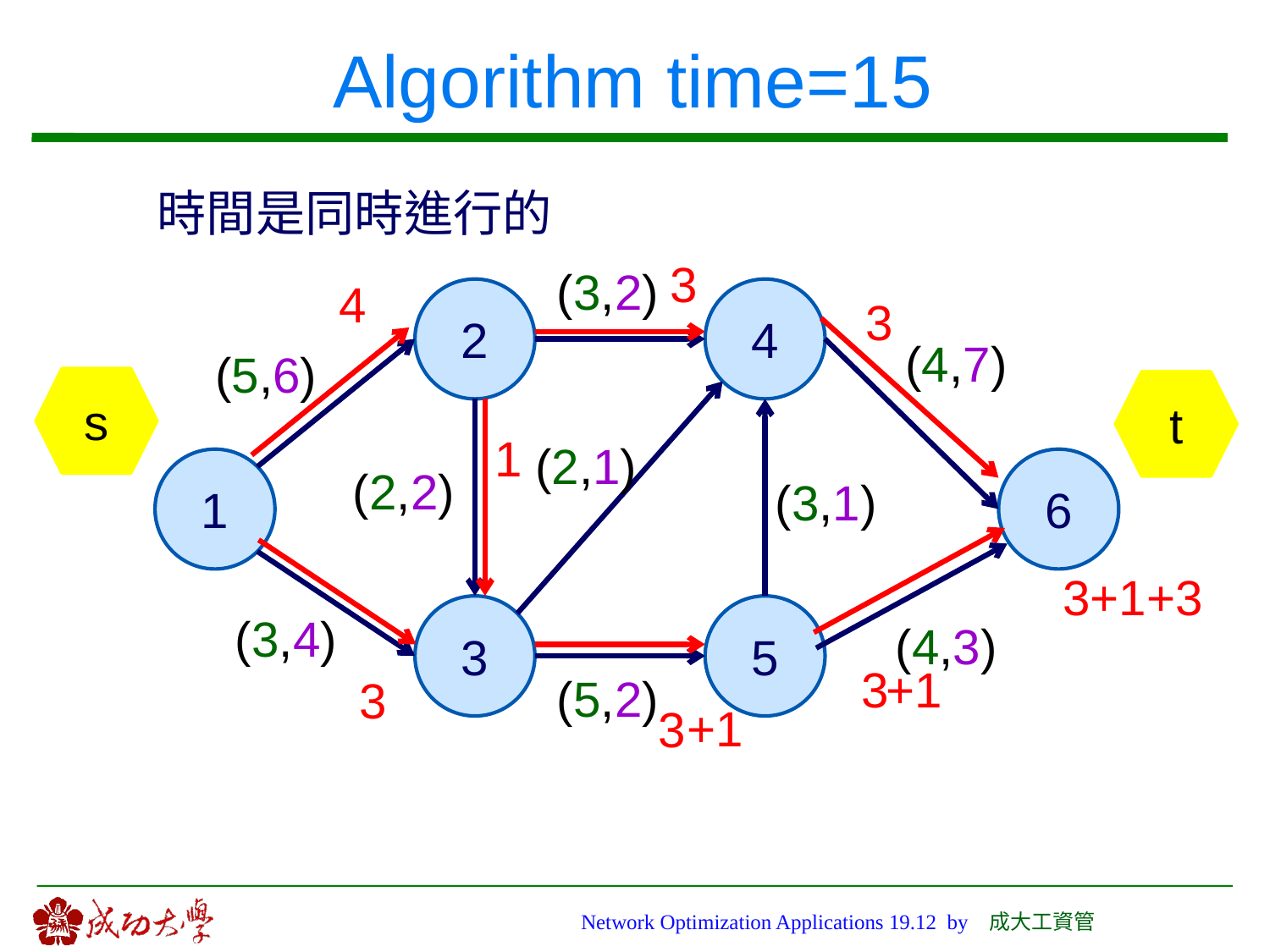

# Algorithm time=15
時間是同時進行的
3
(3,2)
4
2
4
3
(4,7)
(5,6)
s
t
1
(2,1)
1
(2,2)
6
(3,1)
3+1+3
(3,4)
3
5
(4,3)
3
+1
(5,2)
3
+1
3
Network Optimization Applications 19.12  by   成大工資管